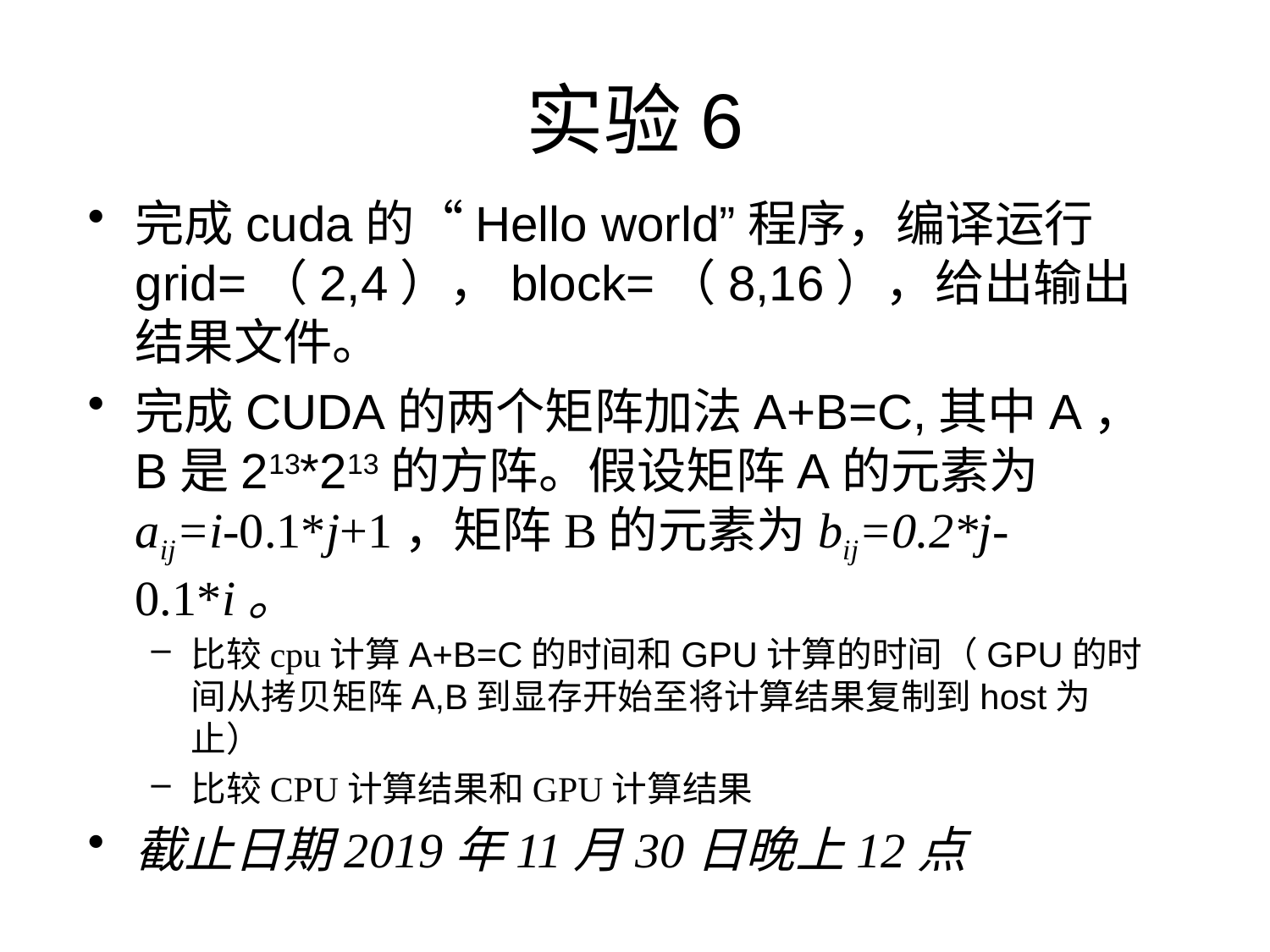

# 实验6
完成cuda的“Hello world”程序，编译运行grid=（2,4），block=（8,16），给出输出结果文件。
完成CUDA的两个矩阵加法A+B=C,其中A，B是213*213的方阵。假设矩阵A的元素为aij=i-0.1*j+1，矩阵B的元素为bij=0.2*j-0.1*i。
比较cpu计算A+B=C的时间和GPU计算的时间（GPU的时间从拷贝矩阵A,B到显存开始至将计算结果复制到host为止）
比较CPU计算结果和GPU计算结果
截止日期2019年11月30日晚上12点